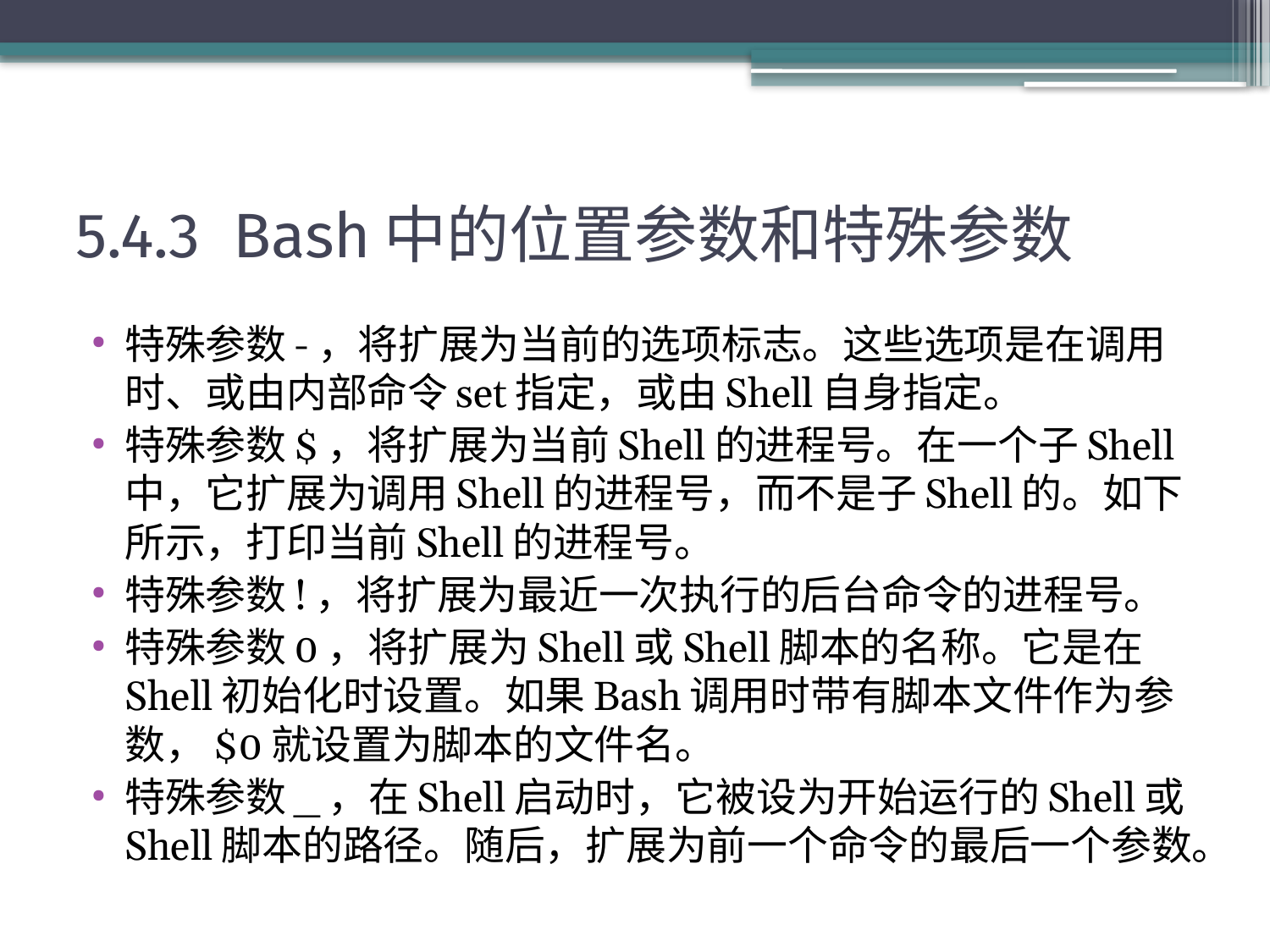

# 5.4.3  Bash中的位置参数和特殊参数
特殊参数-，将扩展为当前的选项标志。这些选项是在调用时、或由内部命令set指定，或由Shell自身指定。
特殊参数$，将扩展为当前Shell的进程号。在一个子Shell中，它扩展为调用Shell的进程号，而不是子Shell的。如下所示，打印当前Shell的进程号。
特殊参数!，将扩展为最近一次执行的后台命令的进程号。
特殊参数0，将扩展为Shell或Shell脚本的名称。它是在Shell初始化时设置。如果Bash调用时带有脚本文件作为参数，$0就设置为脚本的文件名。
特殊参数_，在Shell启动时，它被设为开始运行的Shell或Shell脚本的路径。随后，扩展为前一个命令的最后一个参数。